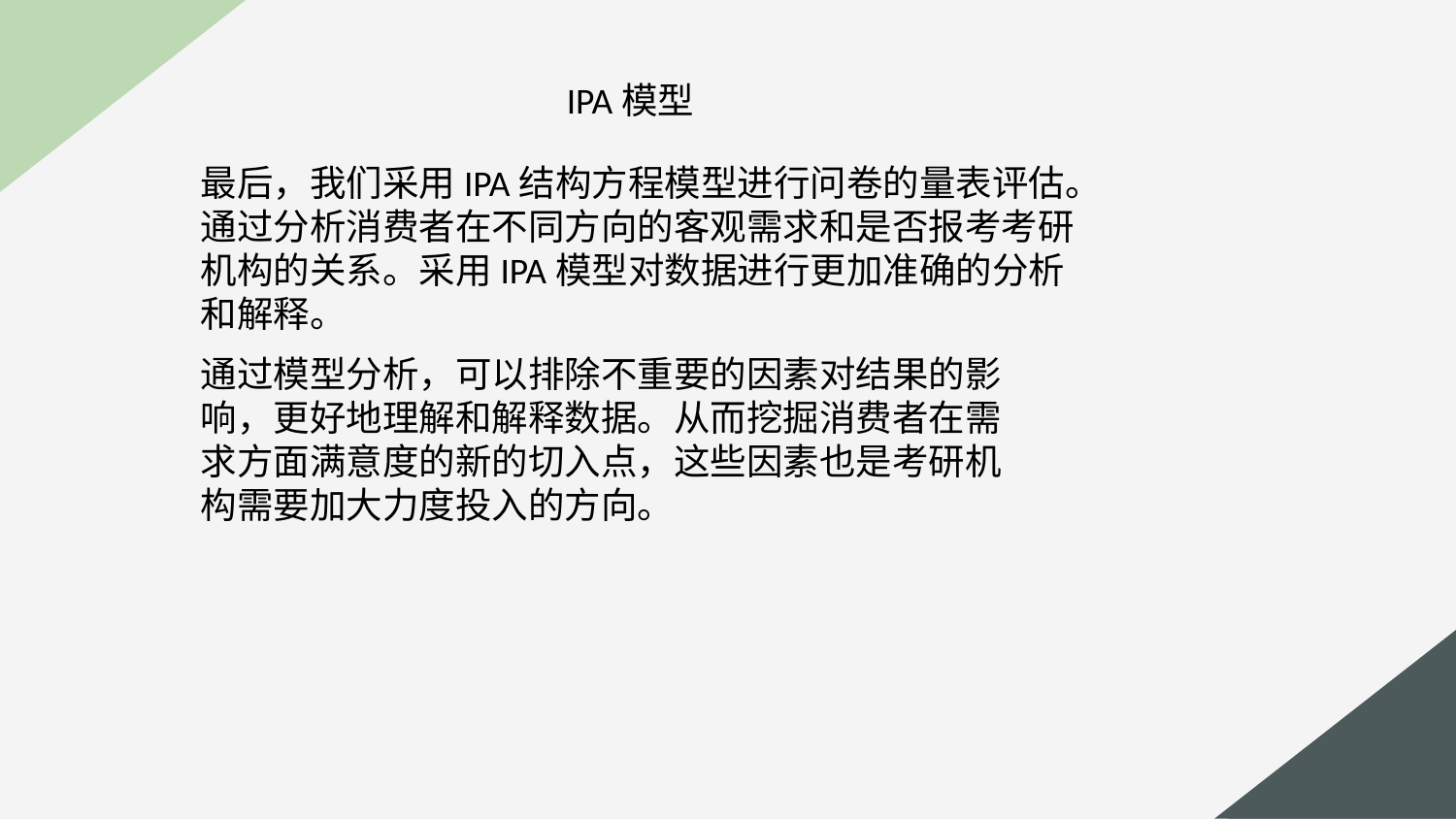

IPA模型
最后，我们采用IPA结构方程模型进行问卷的量表评估。
通过分析消费者在不同方向的客观需求和是否报考考研机构的关系。采用IPA模型对数据进行更加准确的分析和解释。
通过模型分析，可以排除不重要的因素对结果的影响，更好地理解和解释数据。从而挖掘消费者在需求方面满意度的新的切入点，这些因素也是考研机构需要加大力度投入的方向。